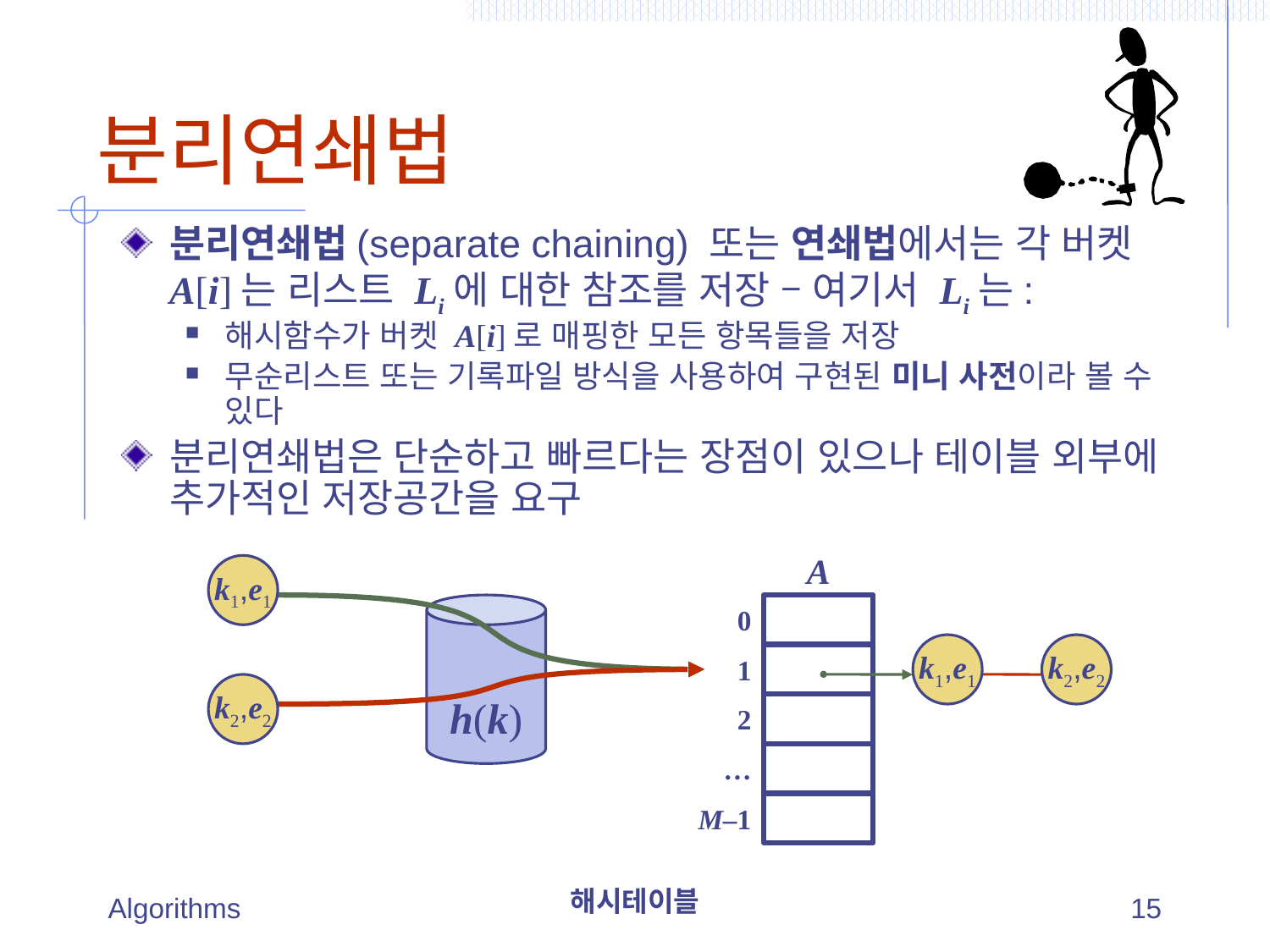

# 분리연쇄법
분리연쇄법(separate chaining) 또는 연쇄법에서는 각 버켓 A[i]는 리스트 Li에 대한 참조를 저장 – 여기서 Li는:
해시함수가 버켓 A[i]로 매핑한 모든 항목들을 저장
무순리스트 또는 기록파일 방식을 사용하여 구현된 미니 사전이라 볼 수 있다
분리연쇄법은 단순하고 빠르다는 장점이 있으나 테이블 외부에 추가적인 저장공간을 요구
A
k1,e1
h(k)
0

k1,e1
k2,e2
1

k2,e2
2

…

M–1

Algorithms
해시테이블
15